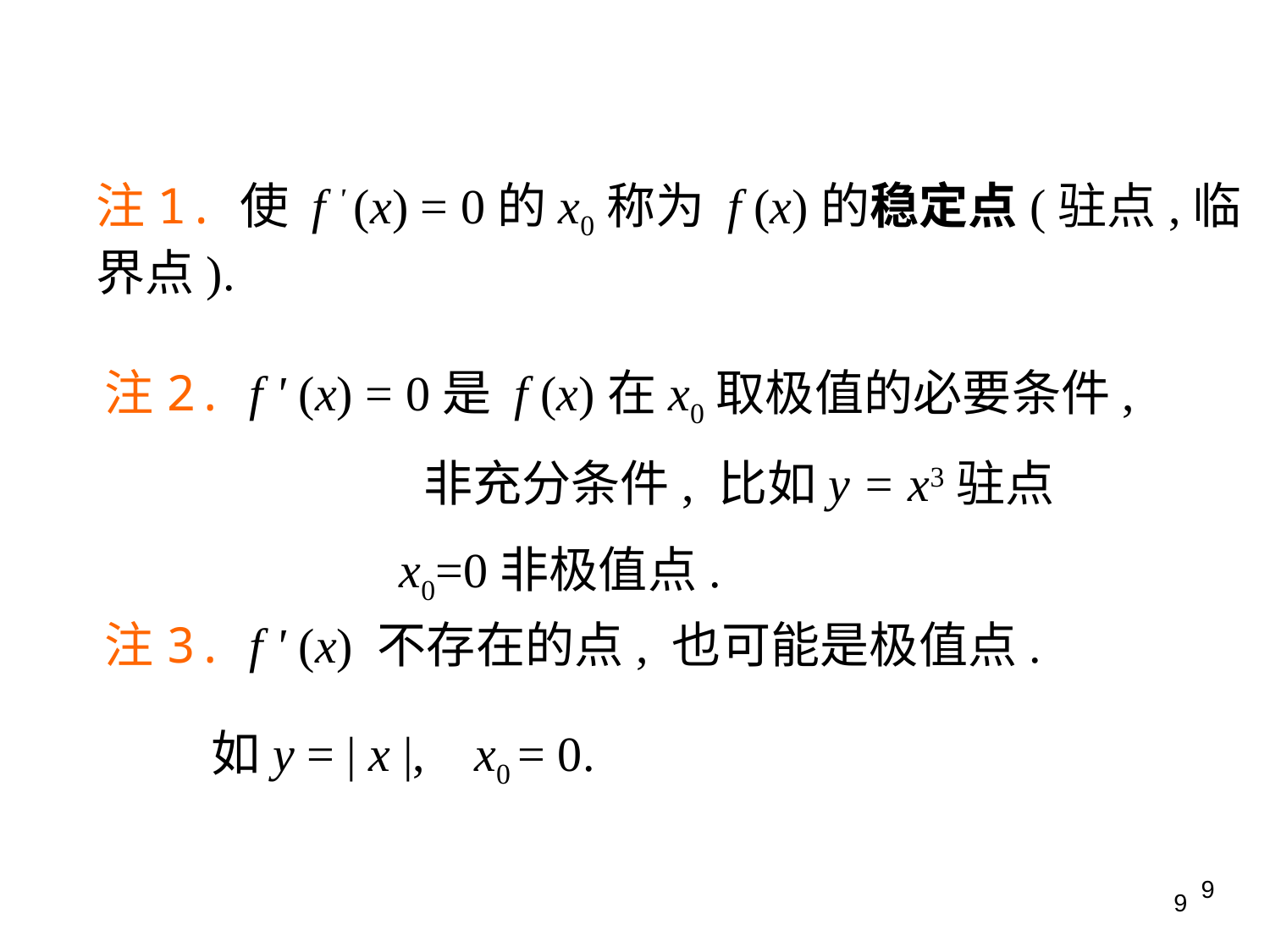

注1. 使 f ' (x) = 0的x0称为 f (x)的稳定点(驻点,临界点).
注2.  f ' (x) = 0是 f (x)在x0取极值的必要条件, 非充分条件, 比如y = x3驻点x0=0非极值点.
注3.  f ' (x) 不存在的点, 也可能是极值点.
如y = | x |,    x0 = 0.
9
9